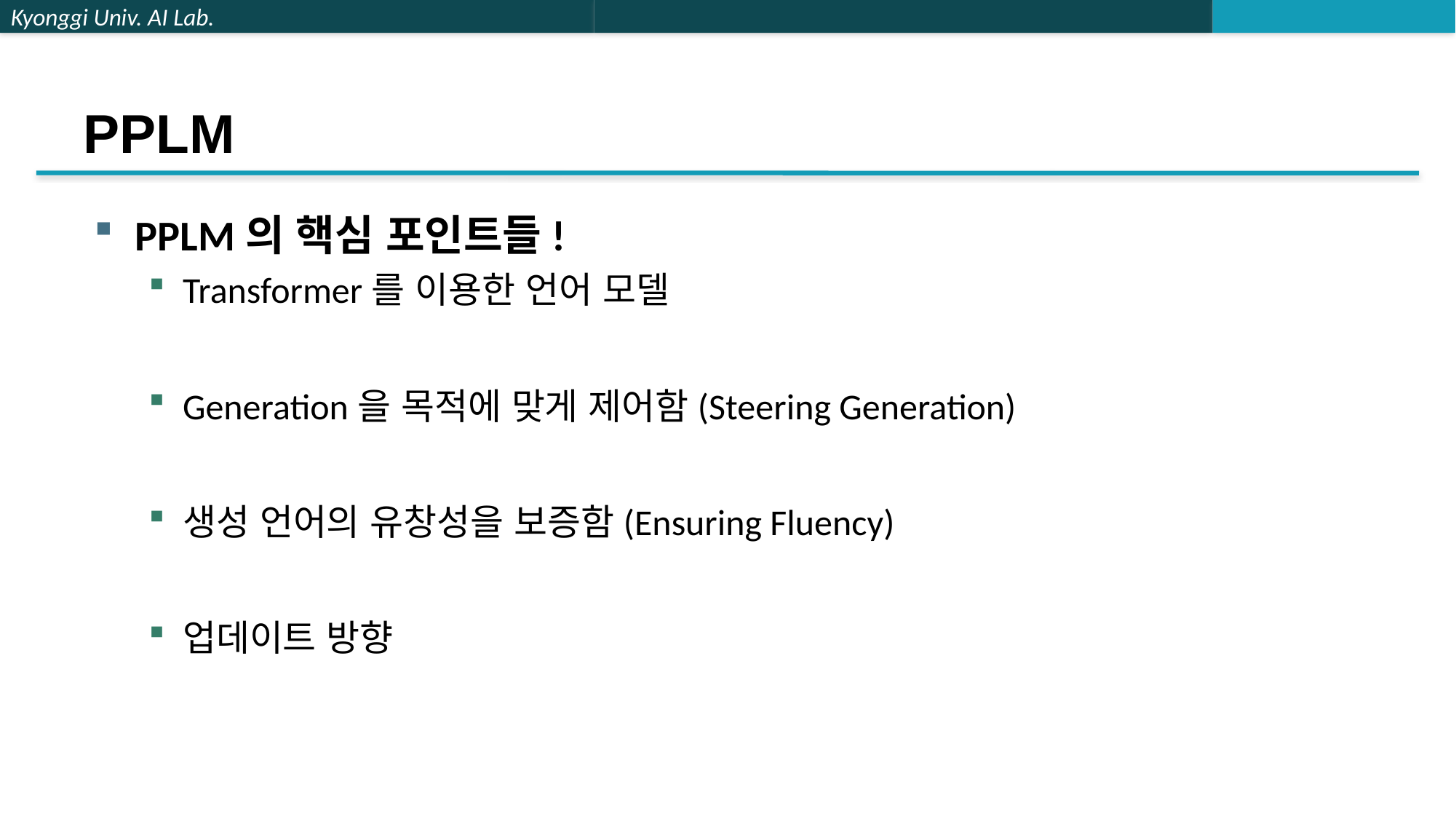

# PPLM
PPLM의 핵심 포인트들!
Transformer를 이용한 언어 모델

Generation을 목적에 맞게 제어함(Steering Generation)

생성 언어의 유창성을 보증함(Ensuring Fluency)

업데이트 방향